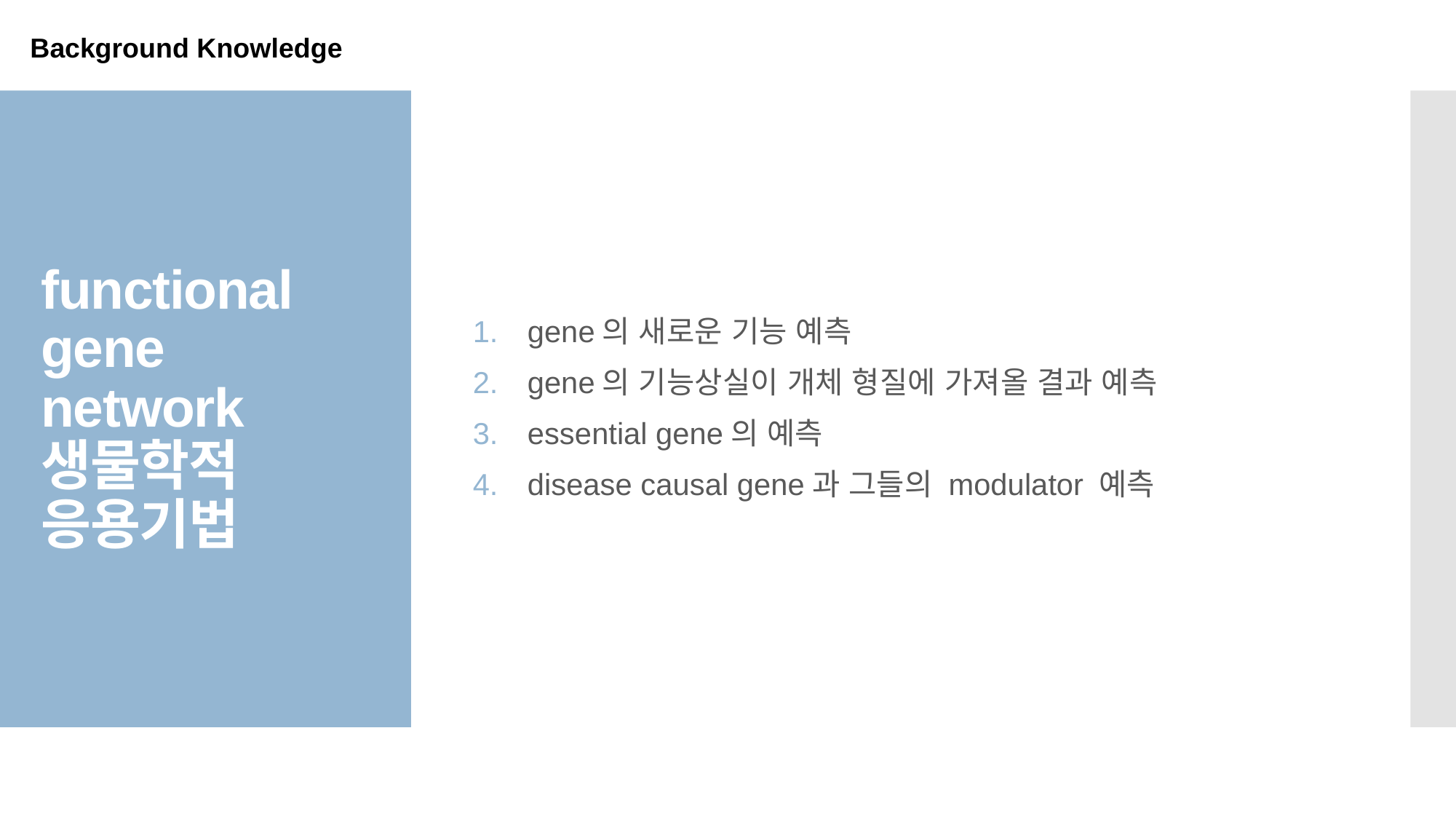

Background Knowledge
gene의 새로운 기능 예측
gene의 기능상실이 개체 형질에 가져올 결과 예측
essential gene의 예측
disease causal gene과 그들의 modulator 예측
# functional gene network 생물학적 응용기법